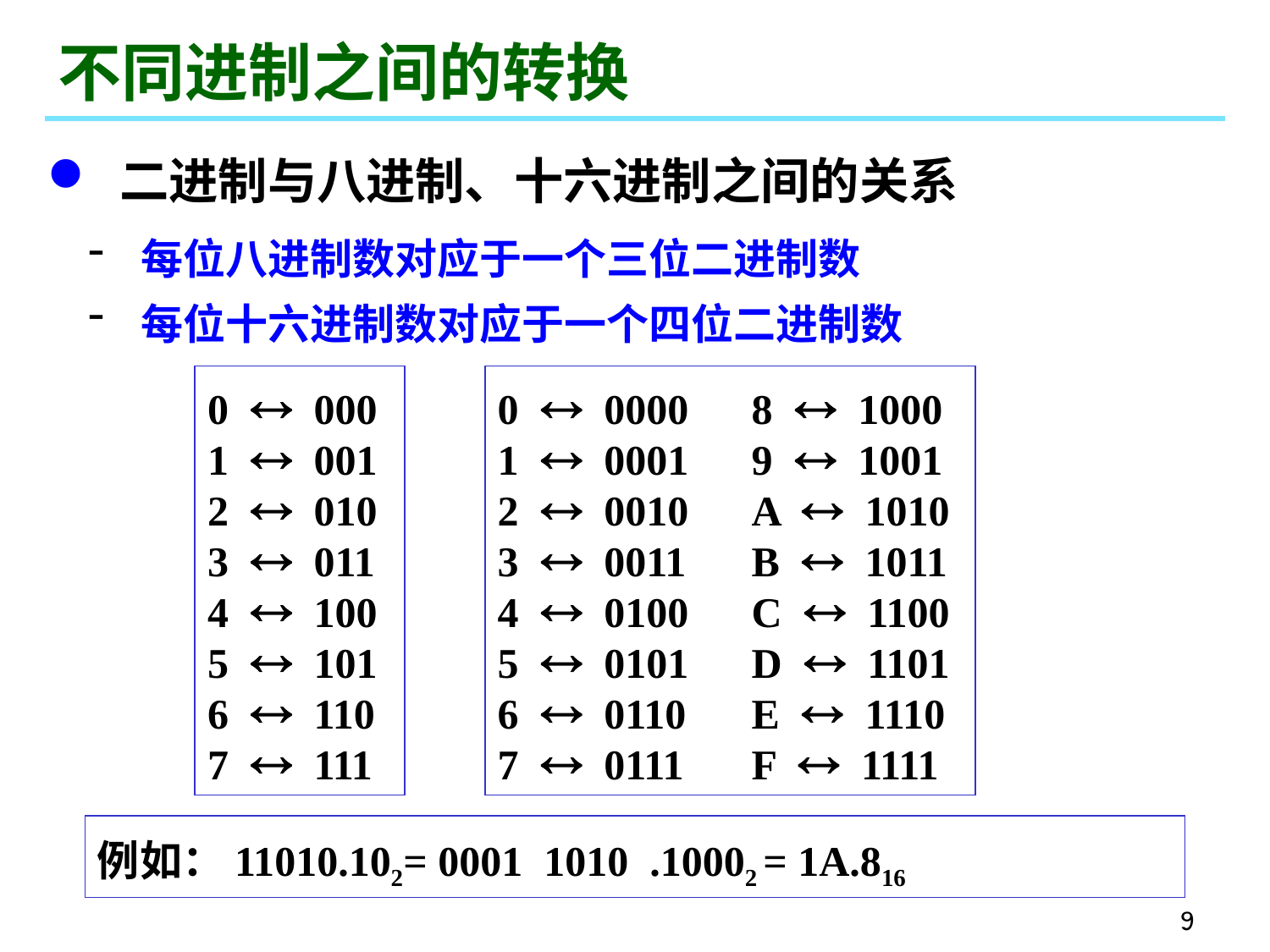

# 不同进制之间的转换
 二进制与八进制、十六进制之间的关系
 每位八进制数对应于一个三位二进制数
 每位十六进制数对应于一个四位二进制数
0  ↔  000
1  ↔  001
2  ↔  010
3  ↔  011
4  ↔  100
5  ↔  101
6  ↔  110
7  ↔  111
0  ↔  0000	8  ↔  1000
1  ↔  0001	9  ↔  1001
2  ↔  0010	A  ↔  1010
3  ↔  0011	B  ↔  1011
4  ↔  0100	C  ↔  1100
5  ↔  0101	D  ↔  1101
6  ↔  0110	E  ↔  1110
7  ↔  0111	F  ↔  1111
例如：11010.102= 0001  1010  .10002 = 1A.816
9